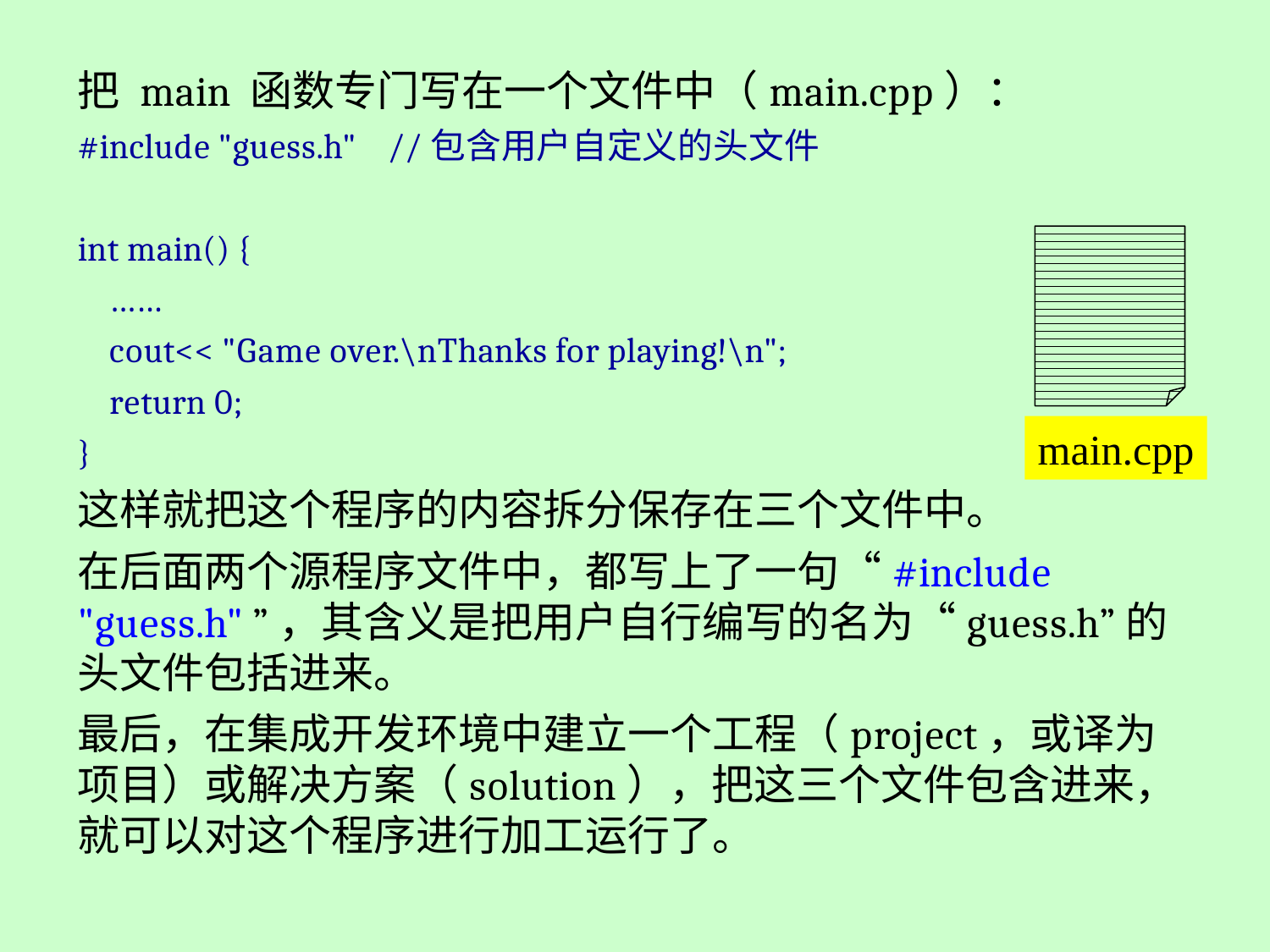

把 main 函数专门写在一个文件中（main.cpp）：
#include "guess.h"    //包含用户自定义的头文件

int main() {
    ……
    cout<< "Game over.\nThanks for playing!\n";
    return 0;
}
这样就把这个程序的内容拆分保存在三个文件中。
在后面两个源程序文件中，都写上了一句“#include "guess.h" ”，其含义是把用户自行编写的名为“guess.h”的头文件包括进来。
最后，在集成开发环境中建立一个工程（project，或译为项目）或解决方案（solution），把这三个文件包含进来，就可以对这个程序进行加工运行了。

main.cpp
53